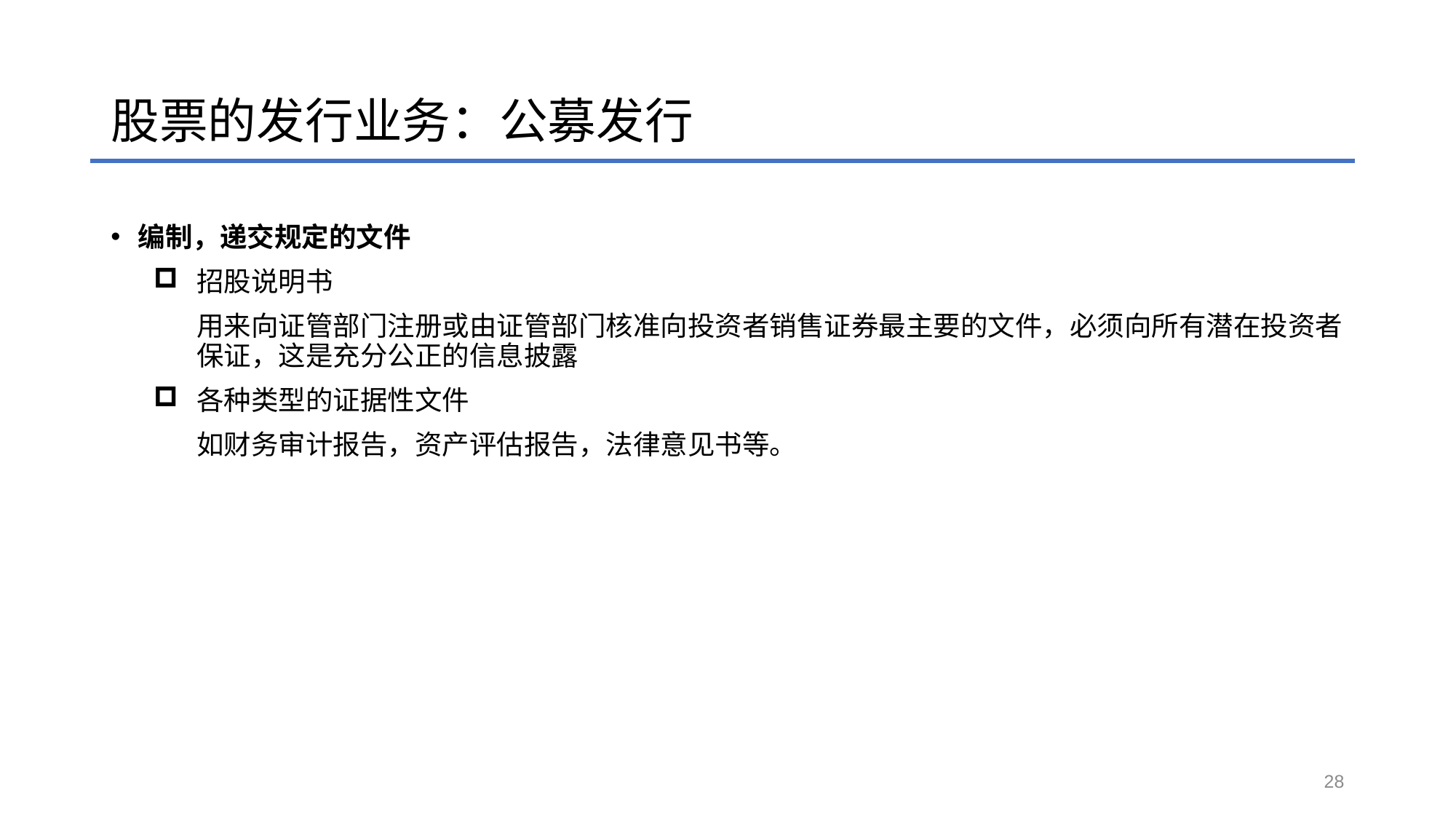

# 股票的发行业务：公募发行
编制，递交规定的文件
招股说明书
用来向证管部门注册或由证管部门核准向投资者销售证券最主要的文件，必须向所有潜在投资者保证，这是充分公正的信息披露
各种类型的证据性文件
如财务审计报告，资产评估报告，法律意见书等。

28